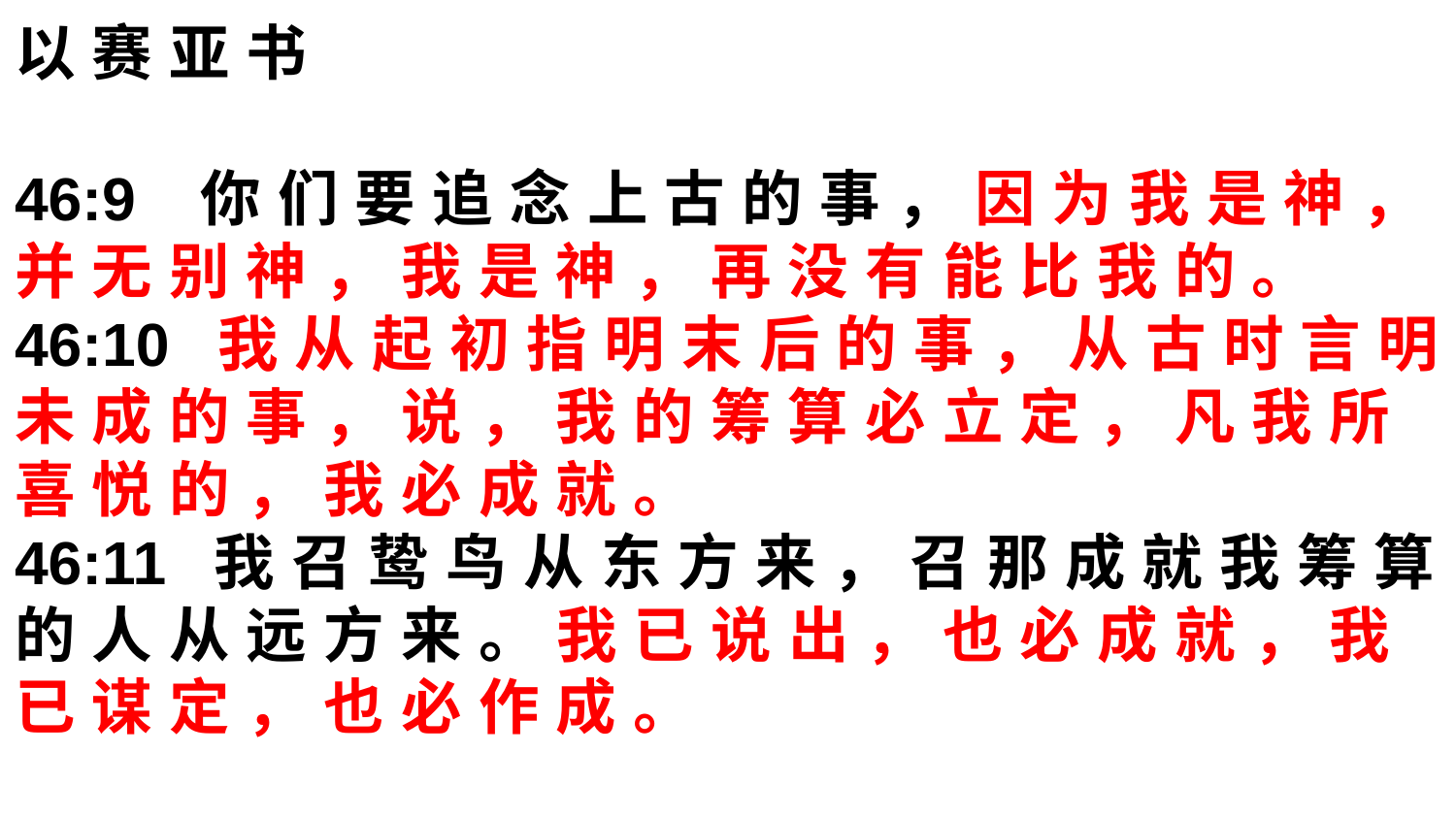

以 赛 亚 书

46:9   你 们 要 追 念 上 古 的 事 ， 因 为 我 是 神 ， 并 无 别 神 ， 我 是 神 ， 再 没 有 能 比 我 的 。
46:10  我 从 起 初 指 明 末 后 的 事 ， 从 古 时 言 明 未 成 的 事 ， 说 ， 我 的 筹 算 必 立 定 ， 凡 我 所 喜 悦 的 ， 我 必 成 就 。
46:11  我 召 鸷 鸟 从 东 方 来 ， 召 那 成 就 我 筹 算 的 人 从 远 方 来 。 我 已 说 出 ， 也 必 成 就 ， 我 已 谋 定 ， 也 必 作 成 。